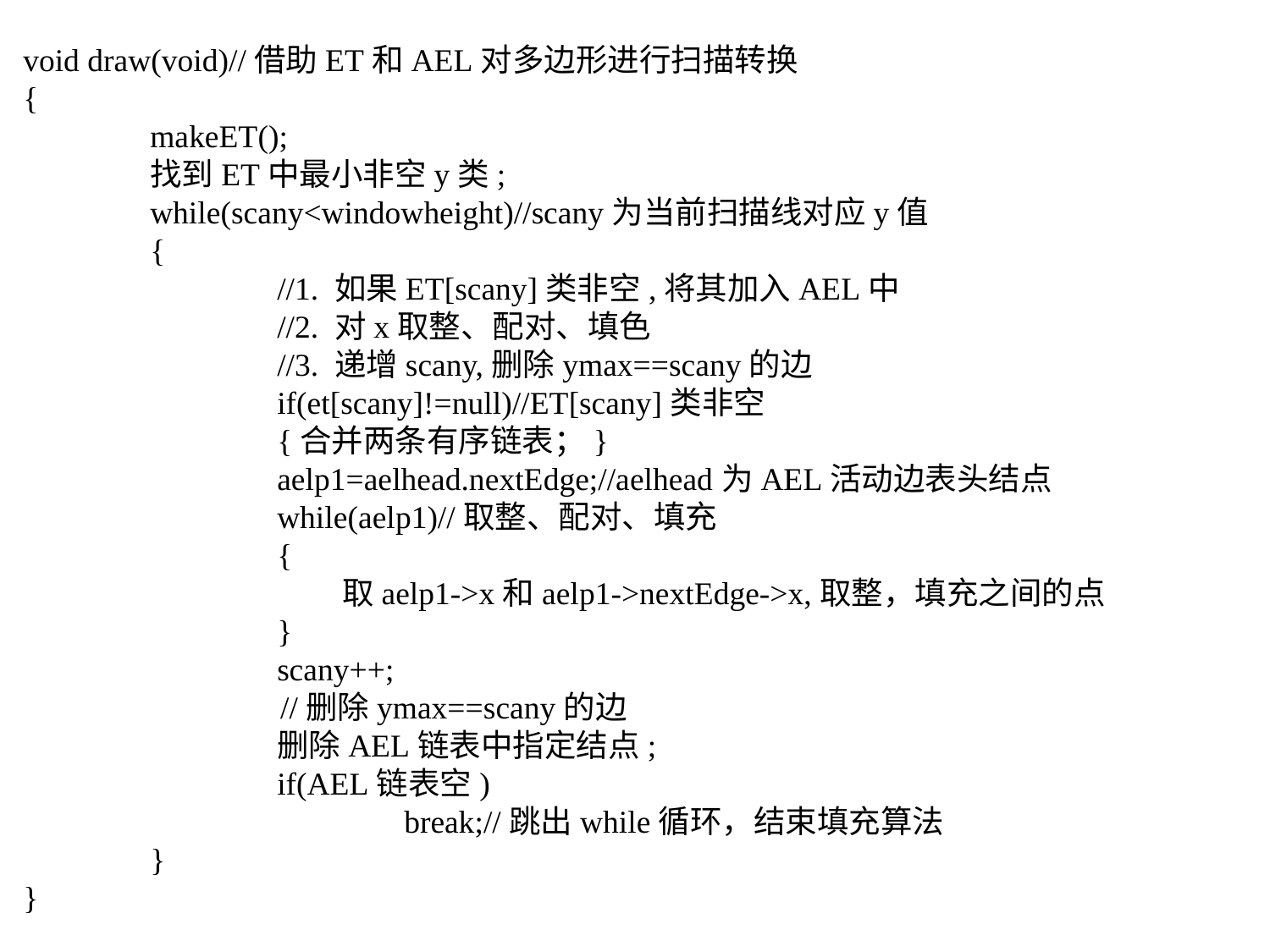

void draw(void)//借助ET和AEL对多边形进行扫描转换
{
	makeET();
	找到ET中最小非空y类;
	while(scany<windowheight)//scany为当前扫描线对应y值
	{
		//1. 如果ET[scany]类非空,将其加入AEL中
		//2. 对x取整、配对、填色
		//3. 递增scany,删除ymax==scany的边
		if(et[scany]!=null)//ET[scany]类非空
		{合并两条有序链表；}
		aelp1=aelhead.nextEdge;//aelhead为AEL活动边表头结点
		while(aelp1)//取整、配对、填充
		{
		        取aelp1->x和aelp1->nextEdge->x,取整，填充之间的点
		}
		scany++;
                                //删除ymax==scany的边
		删除AEL链表中指定结点;
		if(AEL链表空)
			break;//跳出while循环，结束填充算法
	}
}
# 多边形填充算法—扫描线算法
算法实现